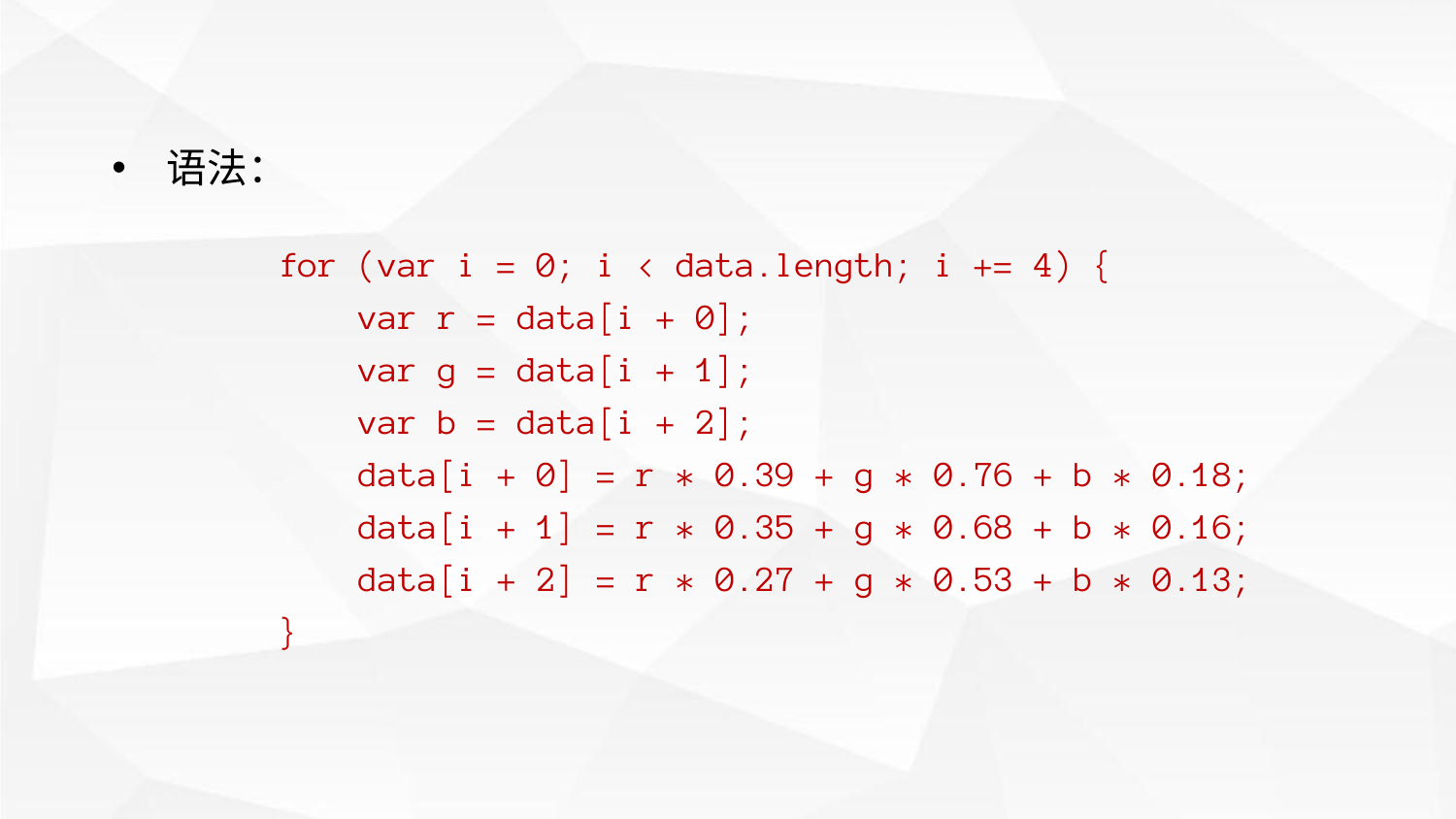

语法：
for (var i = 0; i < data.length; i += 4) {
    var r = data[i + 0];
    var g = data[i + 1];
    var b = data[i + 2];
    data[i + 0] = r * 0.39 + g * 0.76 + b * 0.18;
    data[i + 1] = r * 0.35 + g * 0.68 + b * 0.16;
    data[i + 2] = r * 0.27 + g * 0.53 + b * 0.13;
}